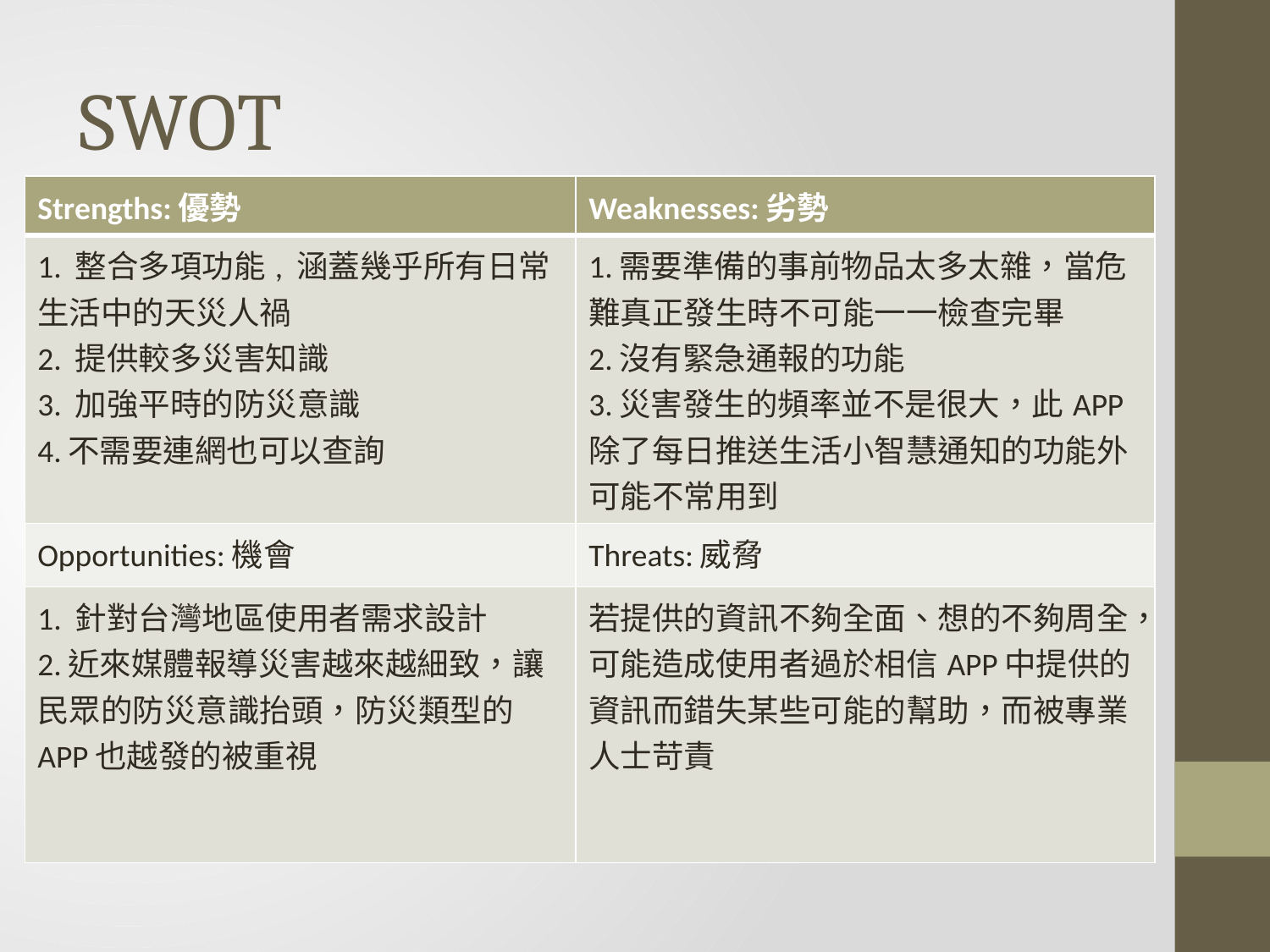

# SWOT
| Strengths:優勢 | Weaknesses:劣勢 |
| --- | --- |
| 1. 整合多項功能, 涵蓋幾乎所有日常生活中的天災人禍 2. 提供較多災害知識 3. 加強平時的防災意識 4.不需要連網也可以查詢 | 1.需要準備的事前物品太多太雜，當危難真正發生時不可能一一檢查完畢 2.沒有緊急通報的功能 3.災害發生的頻率並不是很大，此APP除了每日推送生活小智慧通知的功能外可能不常用到 |
| Opportunities:機會 | Threats:威脅 |
| 1. 針對台灣地區使用者需求設計 2.近來媒體報導災害越來越細致，讓民眾的防災意識抬頭，防災類型的APP也越發的被重視 | 若提供的資訊不夠全面、想的不夠周全，可能造成使用者過於相信APP中提供的資訊而錯失某些可能的幫助，而被專業人士苛責 |